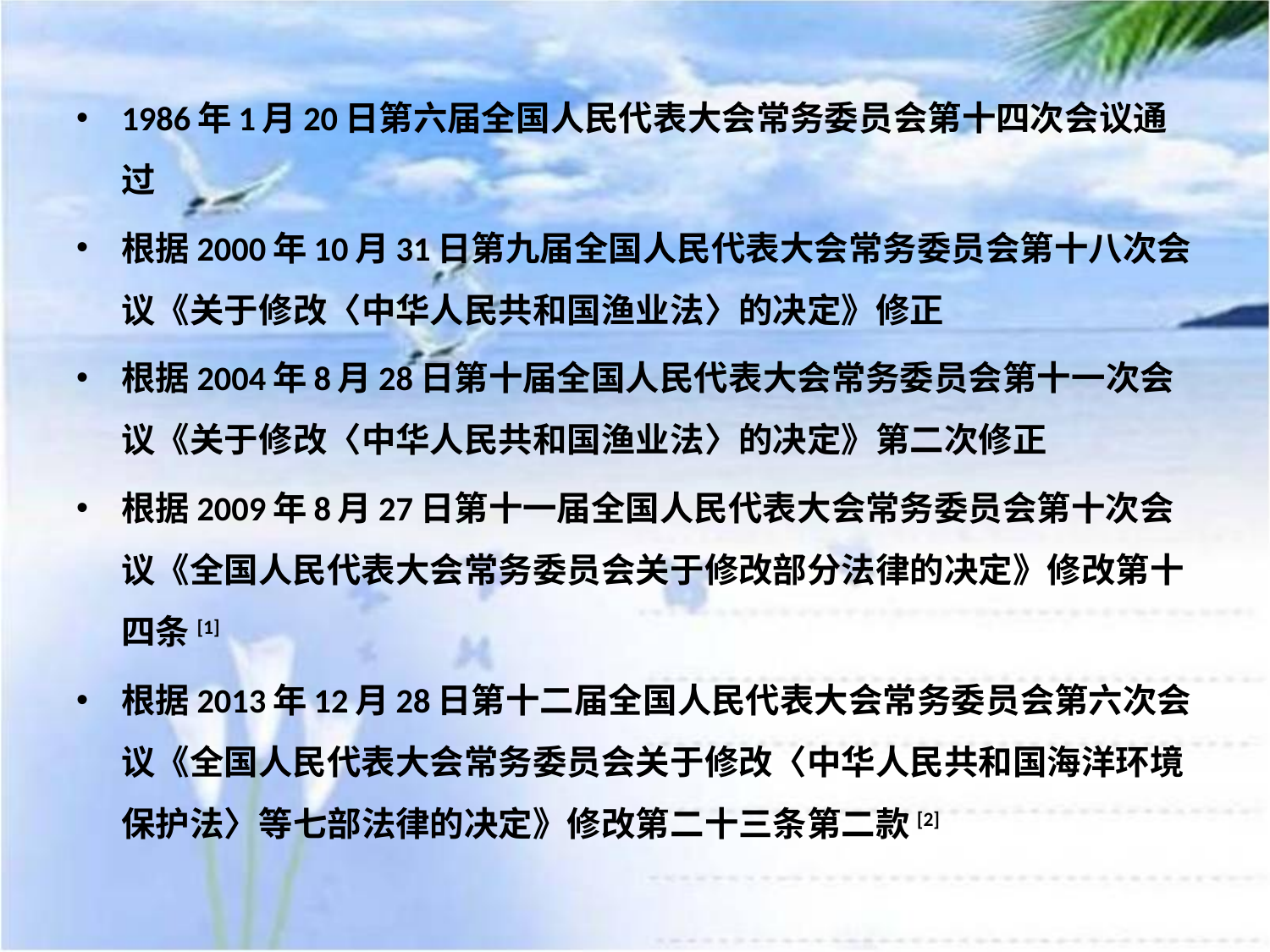

#
1986年1月20日第六届全国人民代表大会常务委员会第十四次会议通过
根据2000年10月31日第九届全国人民代表大会常务委员会第十八次会议《关于修改〈中华人民共和国渔业法〉的决定》修正
根据2004年8月28日第十届全国人民代表大会常务委员会第十一次会议《关于修改〈中华人民共和国渔业法〉的决定》第二次修正
根据2009年8月27日第十一届全国人民代表大会常务委员会第十次会议《全国人民代表大会常务委员会关于修改部分法律的决定》修改第十四条[1]
根据2013年12月28日第十二届全国人民代表大会常务委员会第六次会议《全国人民代表大会常务委员会关于修改〈中华人民共和国海洋环境保护法〉等七部法律的决定》修改第二十三条第二款[2]